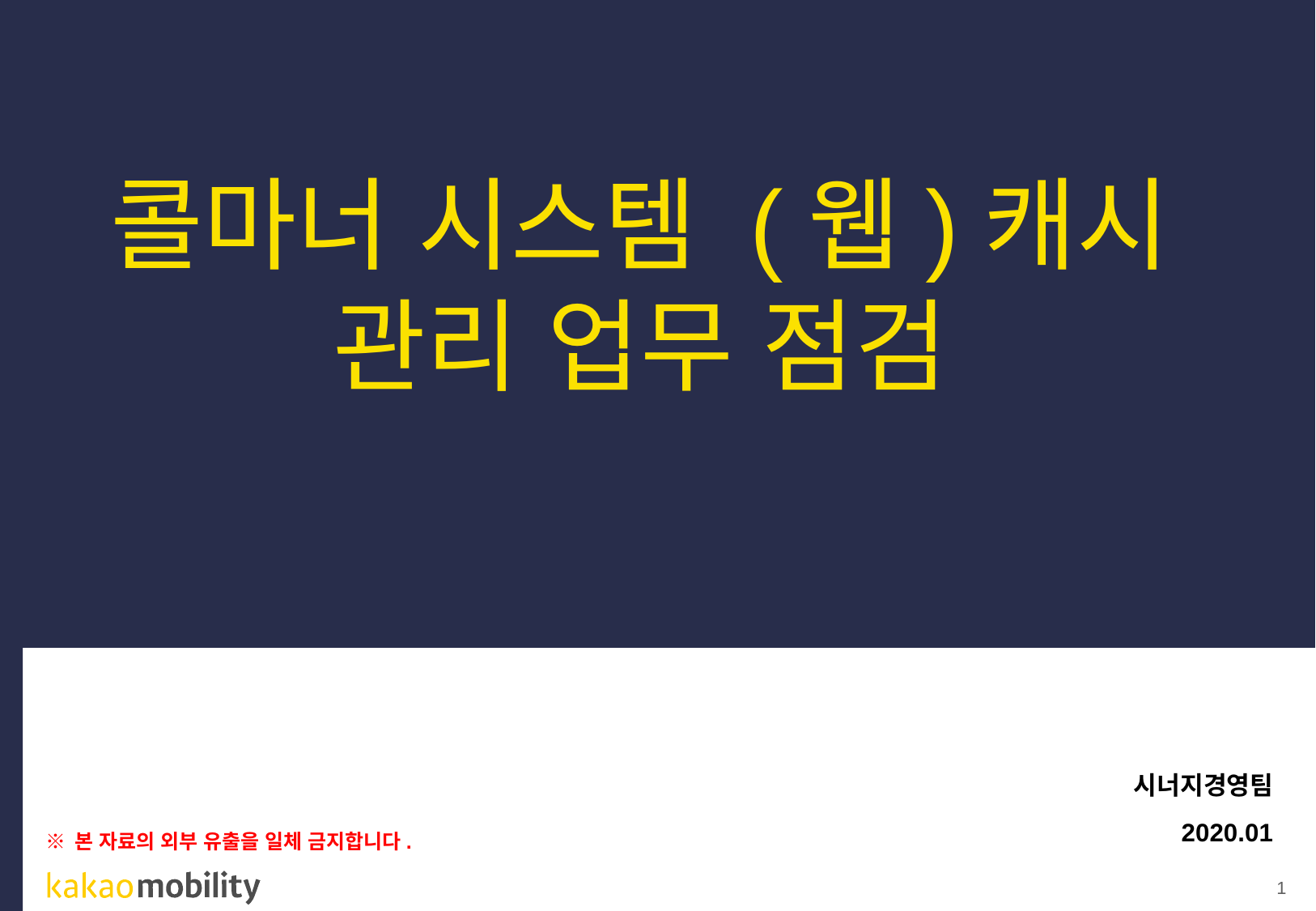

콜마너 시스템 (웹)캐시 관리 업무 점검
시너지경영팀
2020.01
※ 본 자료의 외부 유출을 일체 금지합니다.